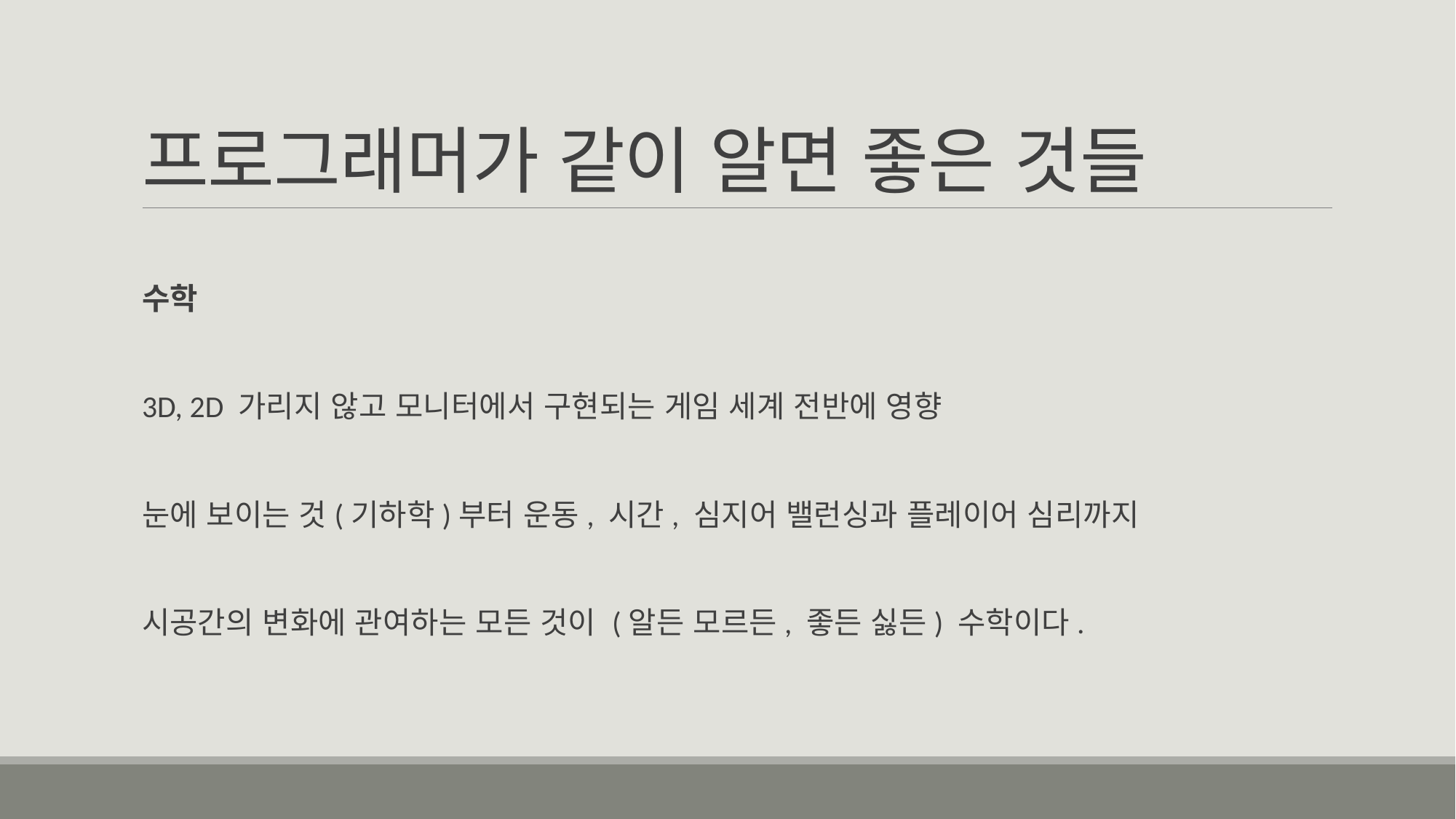

# 프로그래머가 같이 알면 좋은 것들

수학

3D, 2D 가리지 않고 모니터에서 구현되는 게임 세계 전반에 영향

눈에 보이는 것(기하학)부터 운동, 시간, 심지어 밸런싱과 플레이어 심리까지

시공간의 변화에 관여하는 모든 것이 (알든 모르든, 좋든 싫든) 수학이다.